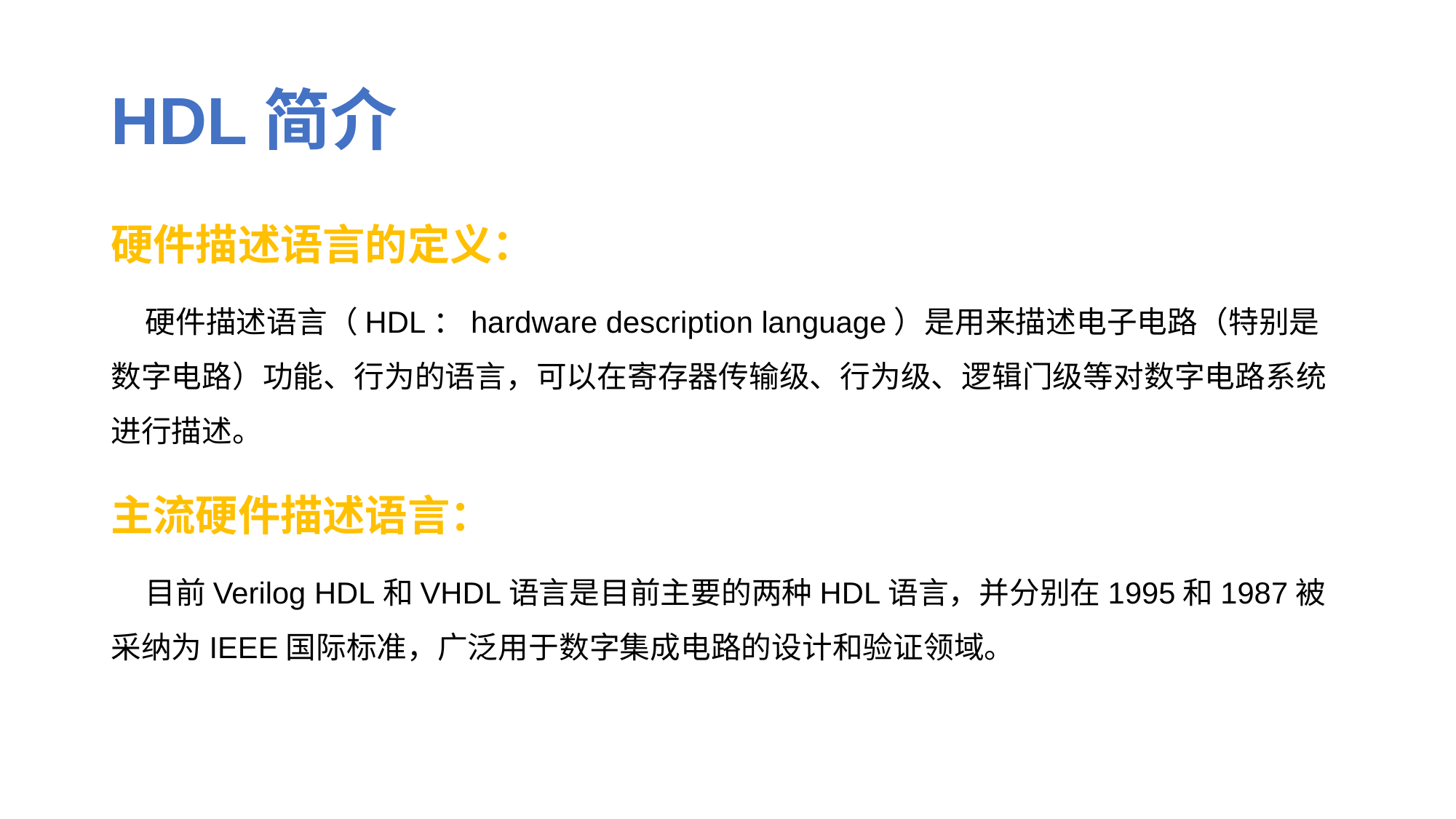

# HDL简介
硬件描述语言的定义：
    硬件描述语言（HDL：hardware description language）是用来描述电子电路（特别是数字电路）功能、行为的语言，可以在寄存器传输级、行为级、逻辑门级等对数字电路系统进行描述。
主流硬件描述语言：
    目前Verilog HDL和VHDL语言是目前主要的两种HDL语言，并分别在1995和1987被采纳为IEEE国际标准，广泛用于数字集成电路的设计和验证领域。